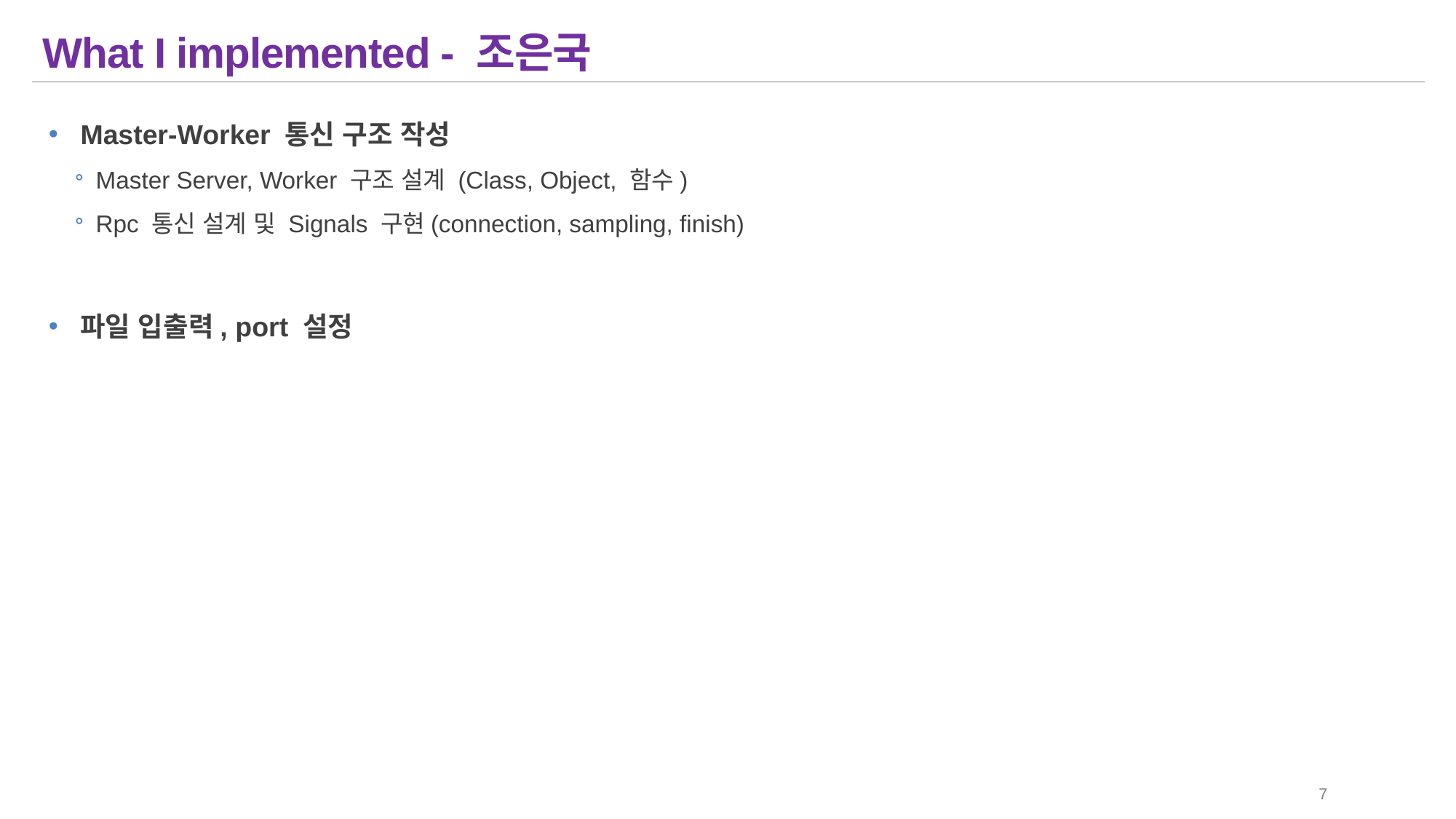

# What I implemented - 조은국
Master-Worker 통신 구조 작성
Master Server, Worker 구조 설계 (Class, Object, 함수)
Rpc 통신 설계 및 Signals 구현(connection, sampling, finish)

파일 입출력, port 설정
7